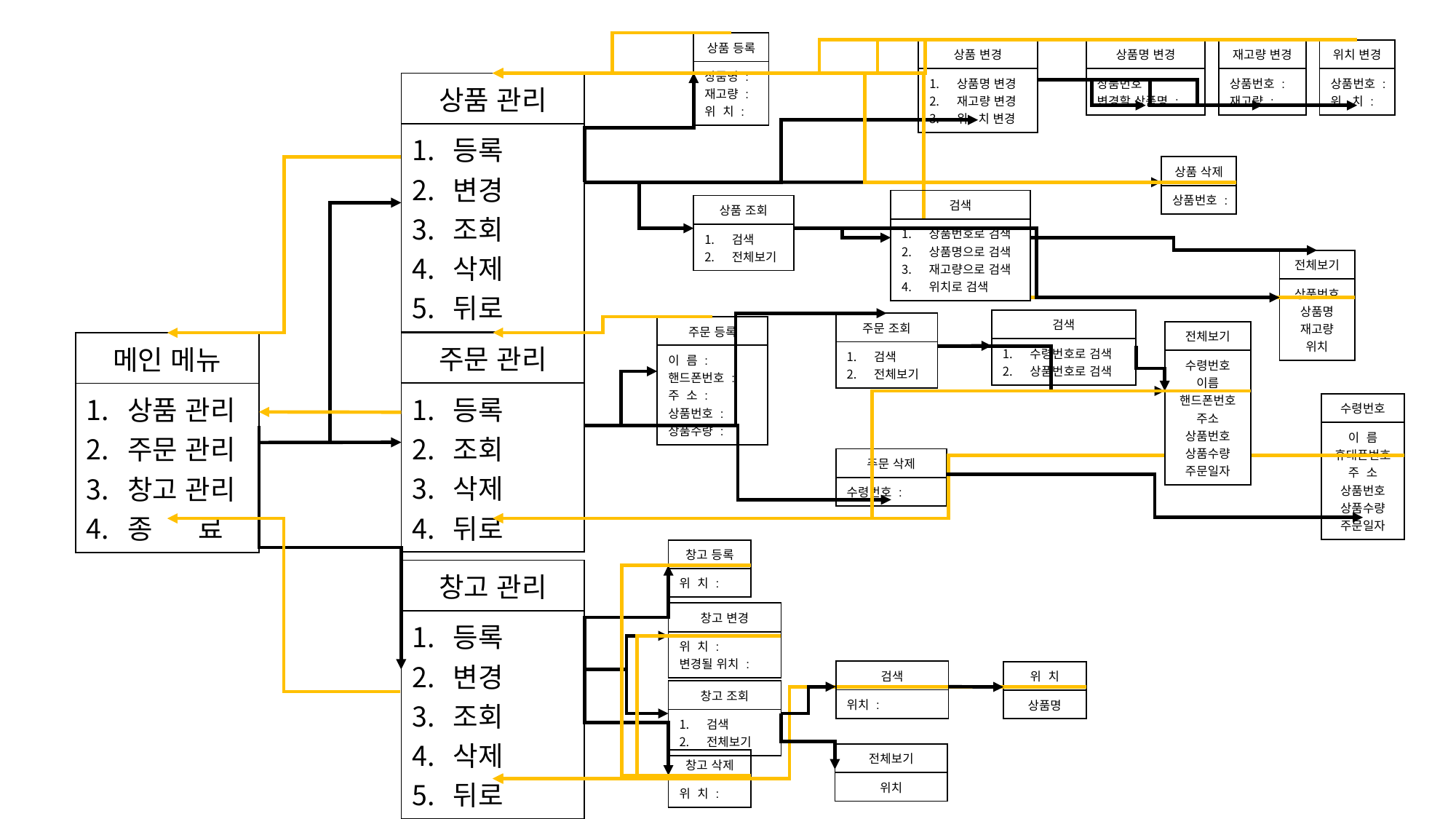

| 상품 등록 |
| --- |
| 상품명 : 재고량 : 위 치 : |
| 상품 변경 |
| --- |
| 상품명 변경 재고량 변경 위 치 변경 |
| 상품명 변경 |
| --- |
| 상품번호 : 변경할 상품명 : |
| 재고량 변경 |
| --- |
| 상품번호 : 재고량 : |
| 위치 변경 |
| --- |
| 상품번호 : 위 치 : |
| 상품 관리 |
| --- |
| 등록 변경 조회 삭제 뒤로 |
| 상품 삭제 |
| --- |
| 상품번호 : |
| 검색 |
| --- |
| 상품번호로 검색 상품명으로 검색 재고량으로 검색 위치로 검색 |
| 상품 조회 |
| --- |
| 검색 전체보기 |
| 전체보기 |
| --- |
| 상품번호 상품명 재고량 위치 |
| 검색 |
| --- |
| 수령번호로 검색 상품번호로 검색 |
| 주문 조회 |
| --- |
| 검색 전체보기 |
| 주문 등록 |
| --- |
| 이 름 : 핸드폰번호 : 주 소 : 상품번호 : 상품수량 : |
| 전체보기 |
| --- |
| 수령번호 이름 핸드폰번호 주소 상품번호 상품수량 주문일자 |
| 주문 관리 |
| --- |
| 등록 조회 삭제 뒤로 |
| 메인 메뉴 |
| --- |
| 상품 관리 주문 관리 창고 관리 종 료 |
| 수령번호 |
| --- |
| 이 름 휴대폰번호 주 소 상품번호 상품수량 주문일자 |
| 주문 삭제 |
| --- |
| 수령번호 : |
| 창고 등록 |
| --- |
| 위 치 : |
| 창고 관리 |
| --- |
| 등록 변경 조회 삭제 뒤로 |
| 창고 변경 |
| --- |
| 위 치 : 변경될 위치 : |
| 검색 |
| --- |
| 위치 : |
| 위 치 |
| --- |
| 상품명 |
| 창고 조회 |
| --- |
| 검색 전체보기 |
| 전체보기 |
| --- |
| 위치 |
| 창고 삭제 |
| --- |
| 위 치 : |